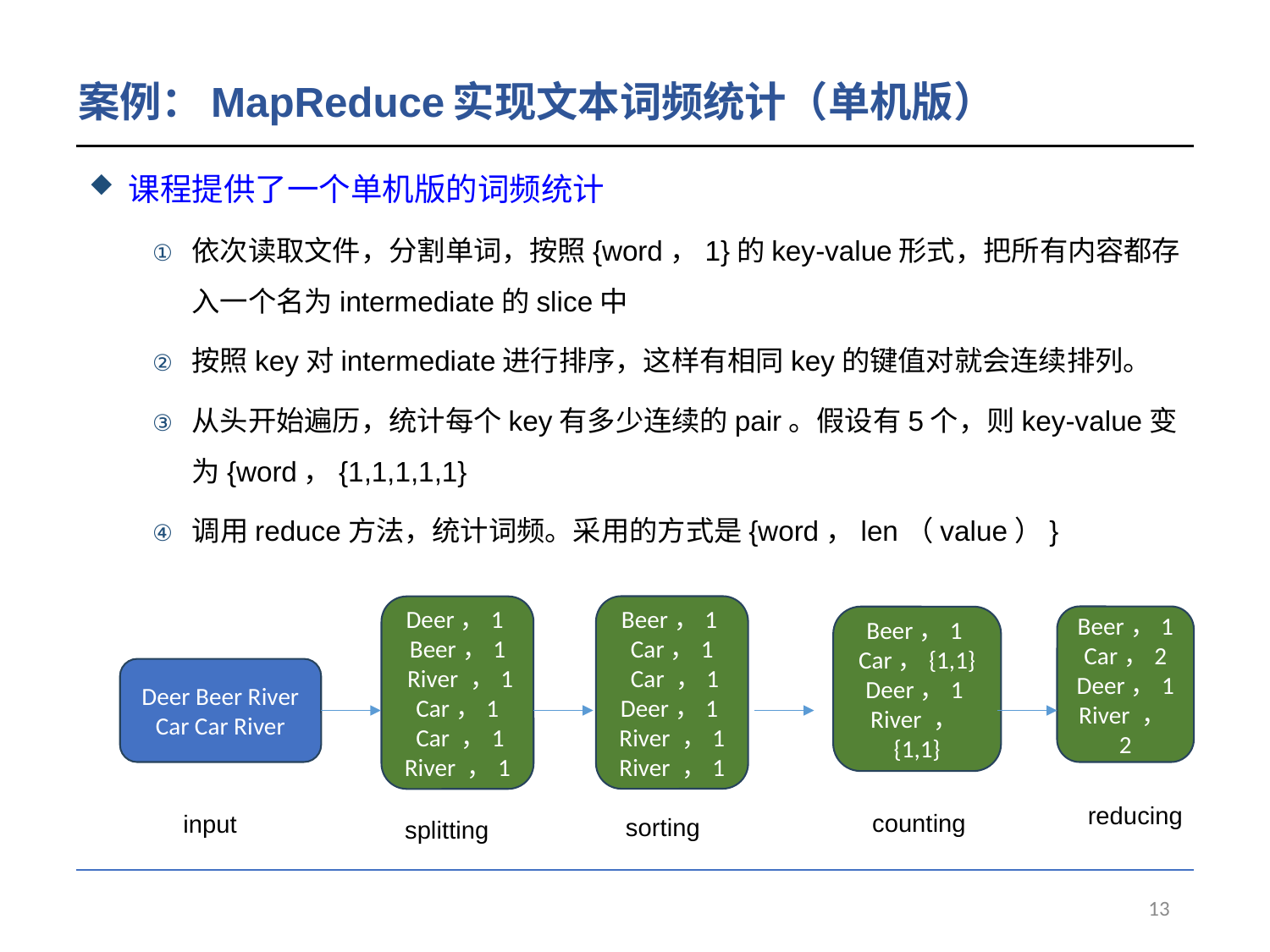

# 案例：MapReduce实现文本词频统计（单机版）
课程提供了一个单机版的词频统计
依次读取文件，分割单词，按照{word，1}的key-value形式，把所有内容都存入一个名为intermediate的slice中
按照key对intermediate进行排序，这样有相同key的键值对就会连续排列。
从头开始遍历，统计每个key有多少连续的pair。假设有5个，则key-value变为{word，{1,1,1,1,1}
调用reduce方法，统计词频。采用的方式是{word，len（value）}

Beer，1
Car，1
 Car ，1
Deer，1
River ，1
River ，1
Deer，1
Beer，1
 River ，1
Car，1
 Car ，1
River ，1
Beer，1
Car，2
Deer，1
River ，2
Beer，1
Car，{1,1}
Deer，1
River ，{1,1}
Deer Beer River Car Car River
reducing
counting
input
sorting
splitting

13